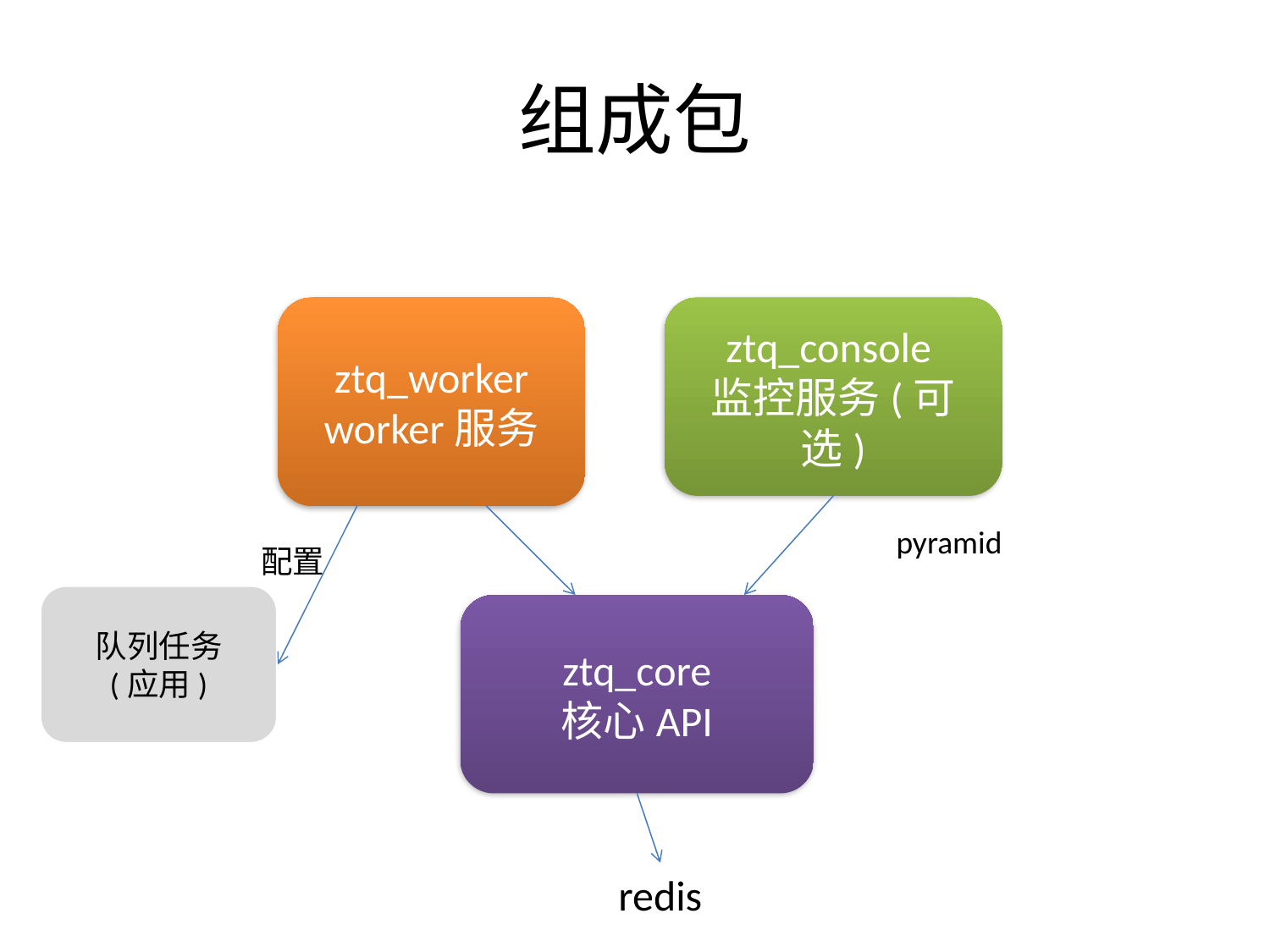

# 组成包
ztq_worker
worker服务
ztq_console
监控服务(可选)
pyramid
配置
队列任务
(应用)
ztq_core
核心API
redis